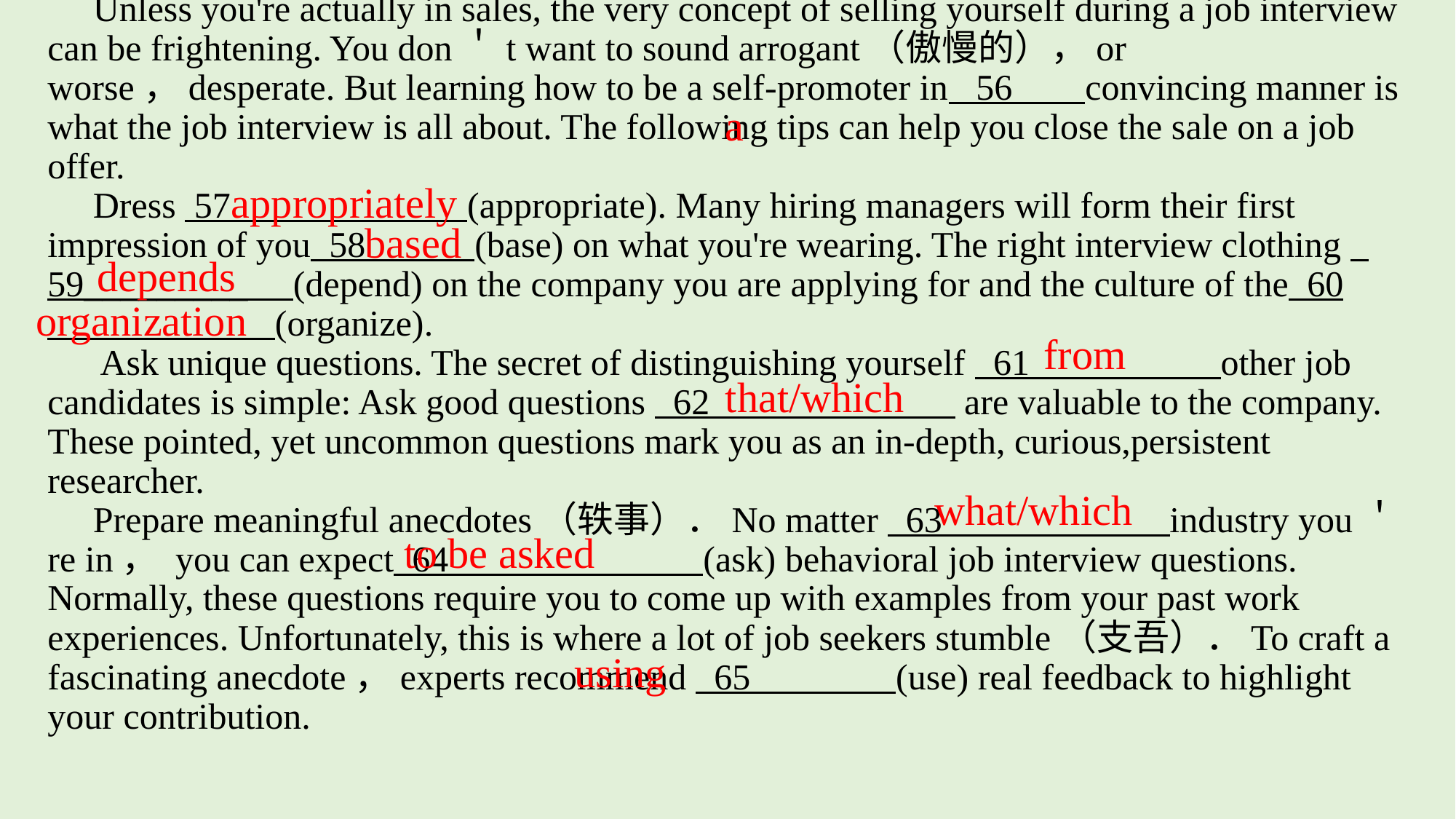

# Unless you're actually in sales, the very concept of selling yourself during a job interview can be frightening. You don＇t want to sound arrogant（傲慢的），or worse，desperate. But learning how to be a self-promoter in   56        convincing manner is what the job interview is all about. The following tips can help you close the sale on a job offer. Dress  57                          (appropriate). Many hiring managers will form their first impression of you  58            (base) on what you're wearing. The right interview clothing    59_________     (depend) on the company you are applying for and the culture of the  60 (organize). Ask unique questions. The secret of distinguishing yourself   61                     other job candidates is simple: Ask good questions   62                            are valuable to the company. These pointed, yet uncommon questions mark you as an in-depth, curious,persistent researcher. Prepare meaningful anecdotes（轶事）．No matter   63                         industry you＇re in， you can expect  64                            (ask) behavioral job interview questions. Normally, these questions require you to come up with examples from your past work experiences. Unfortunately, this is where a lot of job seekers stumble（支吾）．To craft a fascinating anecdote，experts recommend   65                (use) real feedback to highlight your contribution.
a
appropriately
based
depends
organization
from
that/which
what/which
to be asked
using